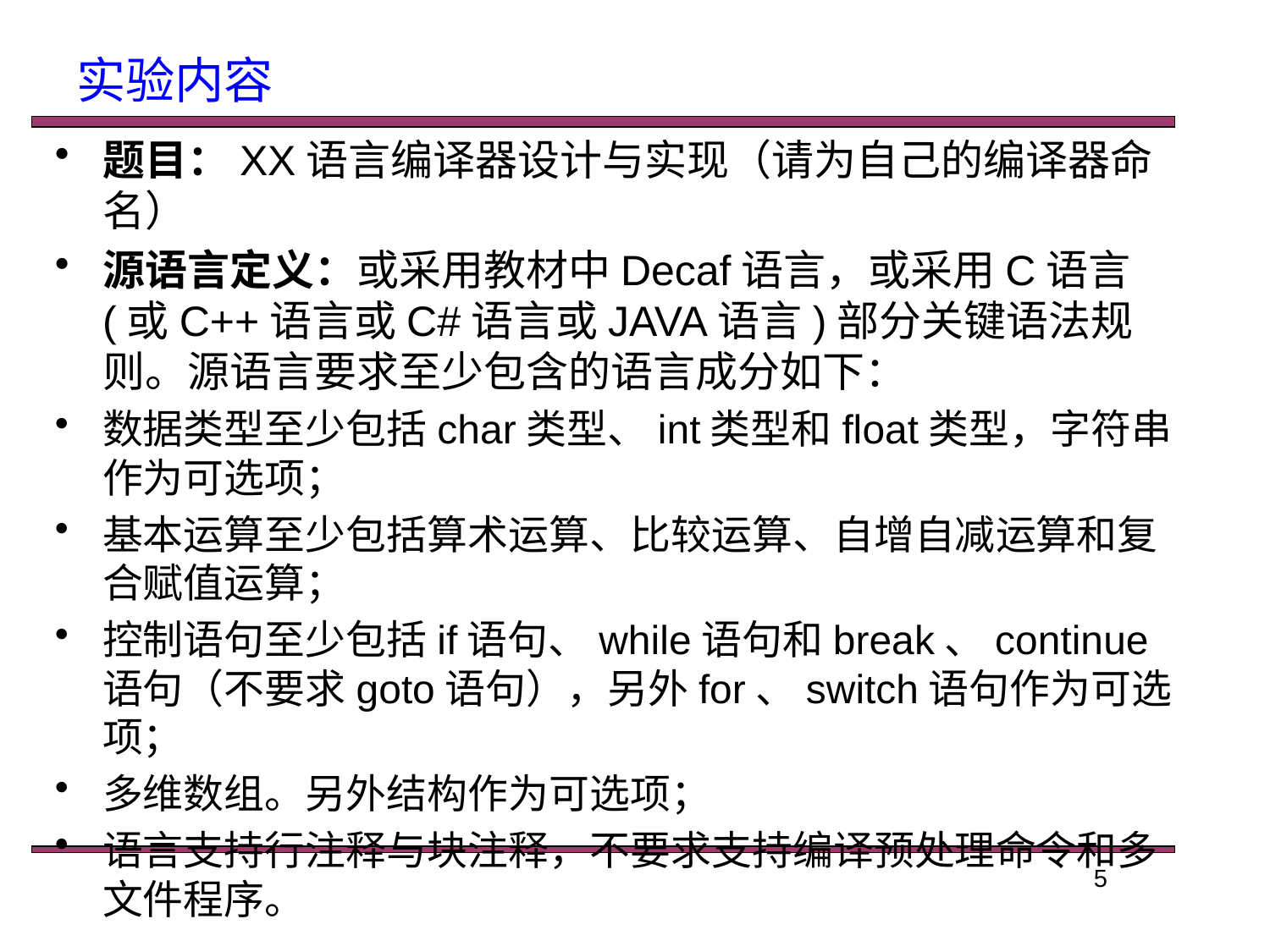

实验内容
题目：XX语言编译器设计与实现（请为自己的编译器命名）
源语言定义：或采用教材中Decaf语言，或采用C语言(或C++语言或C#语言或JAVA语言)部分关键语法规则。源语言要求至少包含的语言成分如下：
数据类型至少包括char类型、int类型和float类型，字符串作为可选项；
基本运算至少包括算术运算、比较运算、自增自减运算和复合赋值运算；
控制语句至少包括if语句、while语句和break、continue语句（不要求goto语句），另外for、switch语句作为可选项；
多维数组。另外结构作为可选项；
语言支持行注释与块注释，不要求支持编译预处理命令和多文件程序。
5